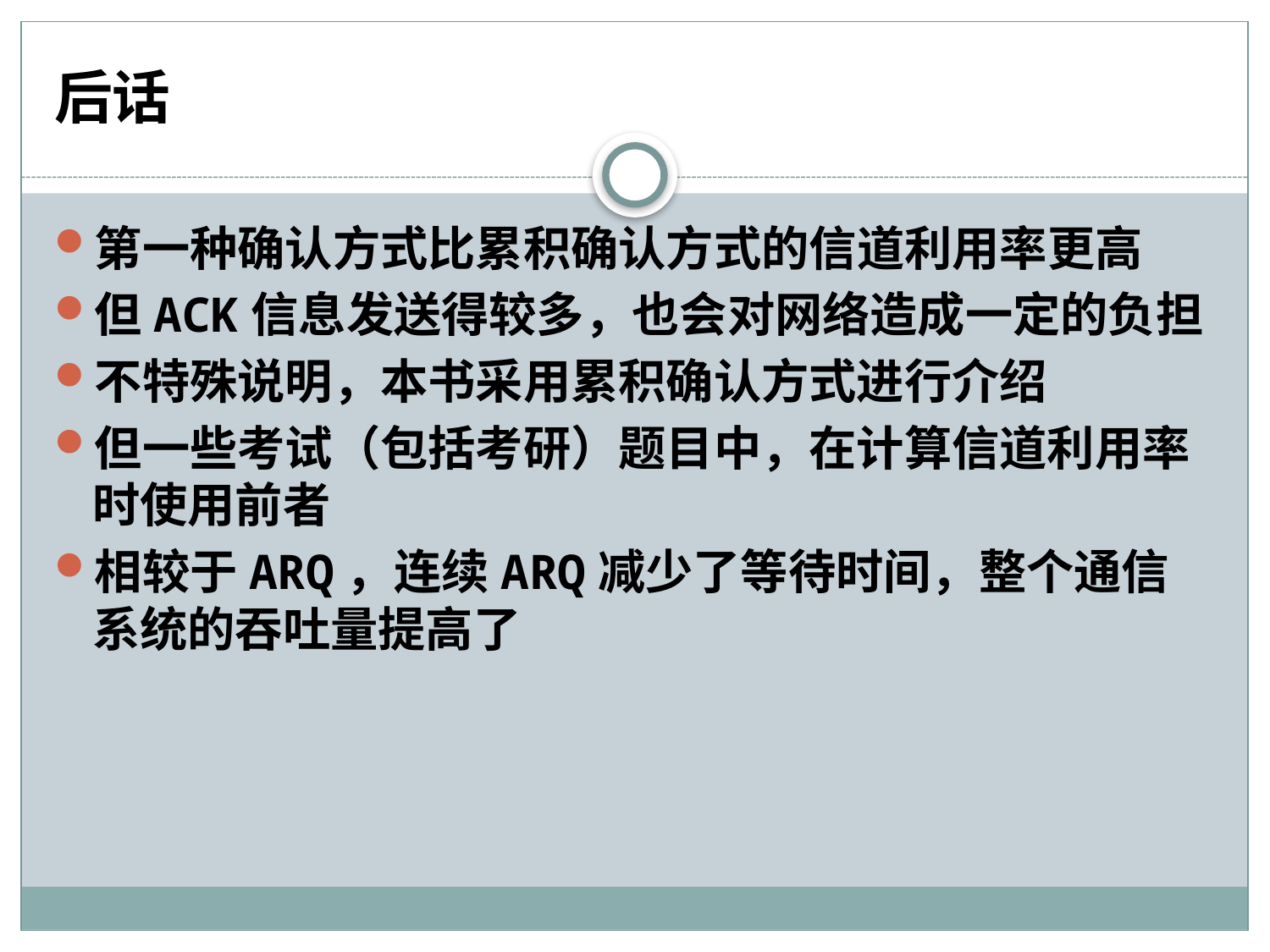

# 后话
第一种确认方式比累积确认方式的信道利用率更高
但ACK信息发送得较多，也会对网络造成一定的负担
不特殊说明，本书采用累积确认方式进行介绍
但一些考试（包括考研）题目中，在计算信道利用率时使用前者
相较于ARQ，连续ARQ减少了等待时间，整个通信系统的吞吐量提高了